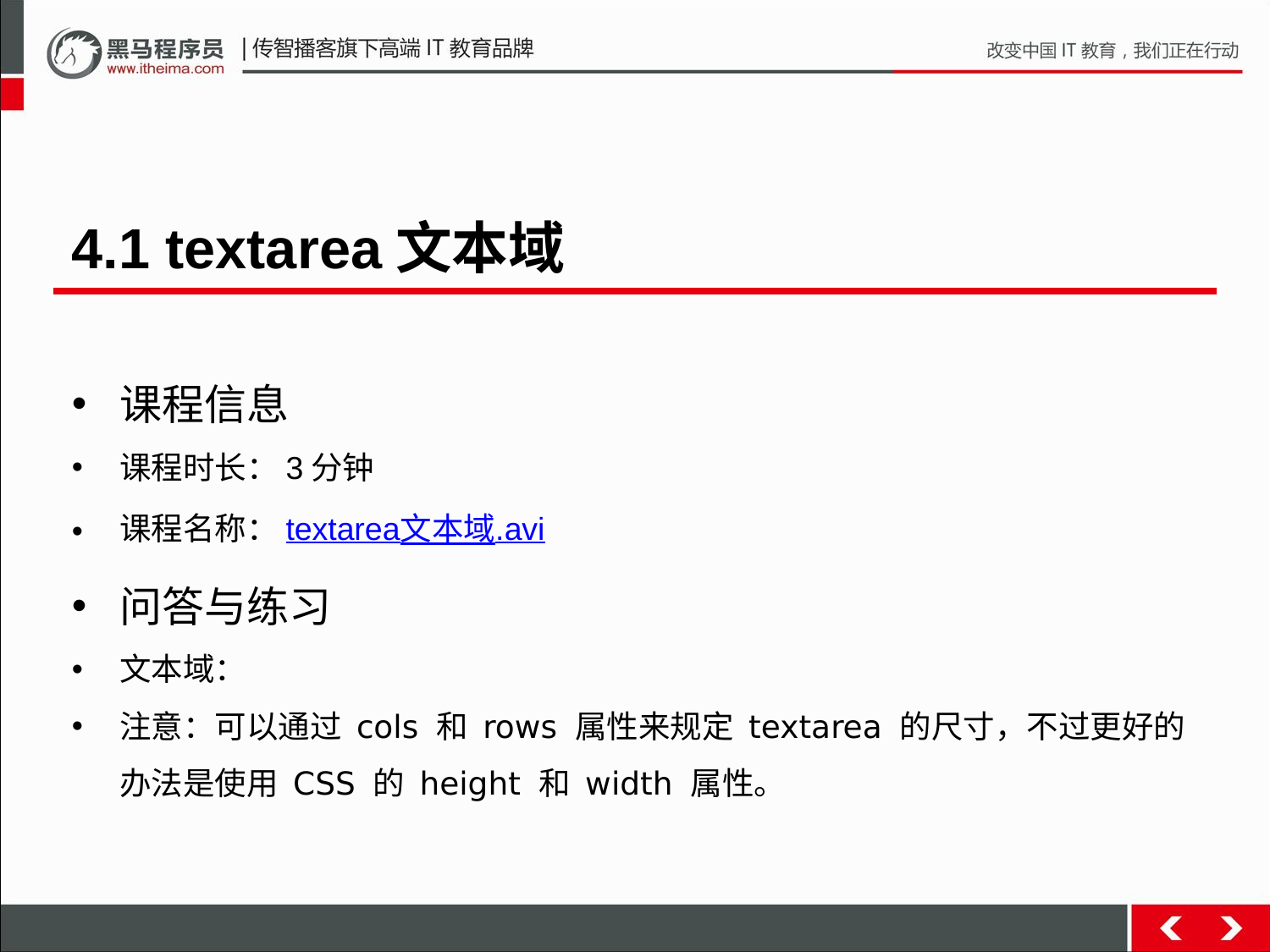

4.1 textarea文本域
课程信息
课程时长：3分钟
课程名称：textarea文本域.avi
问答与练习
文本域：
注意：可以通过 cols 和 rows 属性来规定 textarea 的尺寸，不过更好的办法是使用 CSS 的 height 和 width 属性。